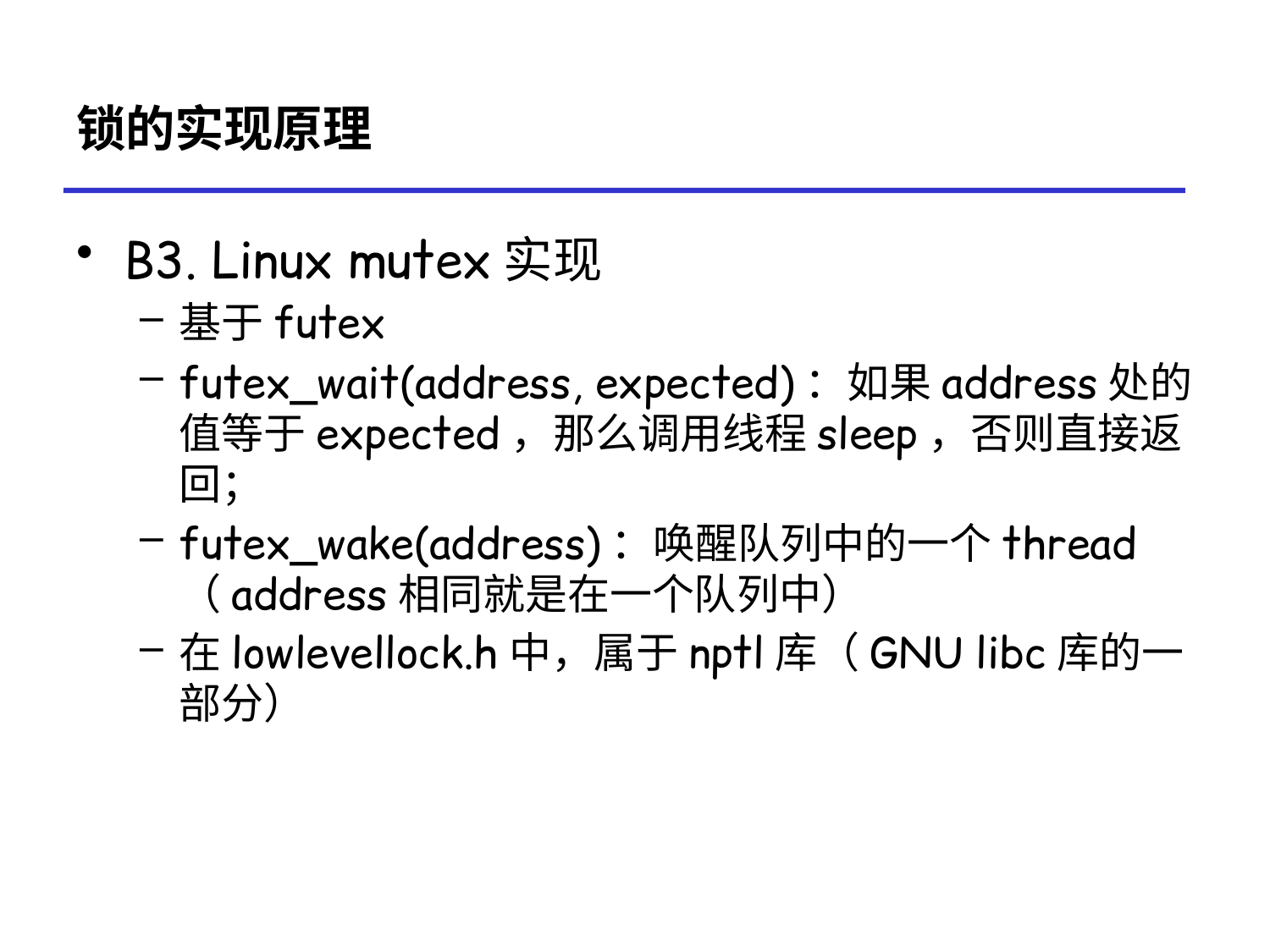

# 锁的实现原理
B3. Linux mutex实现
基于futex
futex_wait(address, expected)：如果address处的值等于expected，那么调用线程sleep，否则直接返回；
futex_wake(address)：唤醒队列中的一个thread（address相同就是在一个队列中）
在lowlevellock.h中，属于nptl库（GNU libc库的一部分）